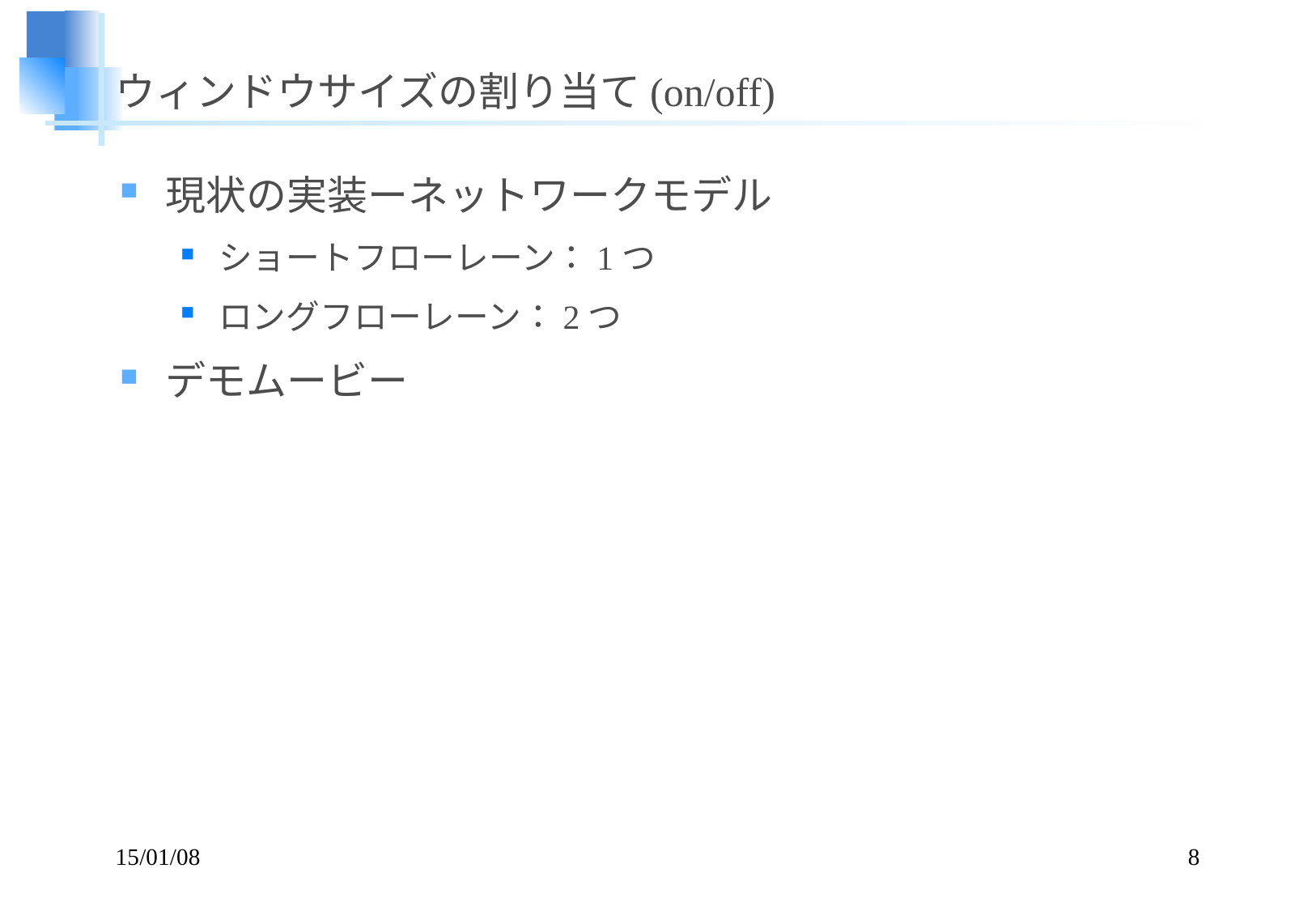

# ウィンドウサイズの割り当て(on/off)
現状の実装ーネットワークモデル
ショートフローレーン：1つ
ロングフローレーン：2つ
デモムービー

15/01/08
8